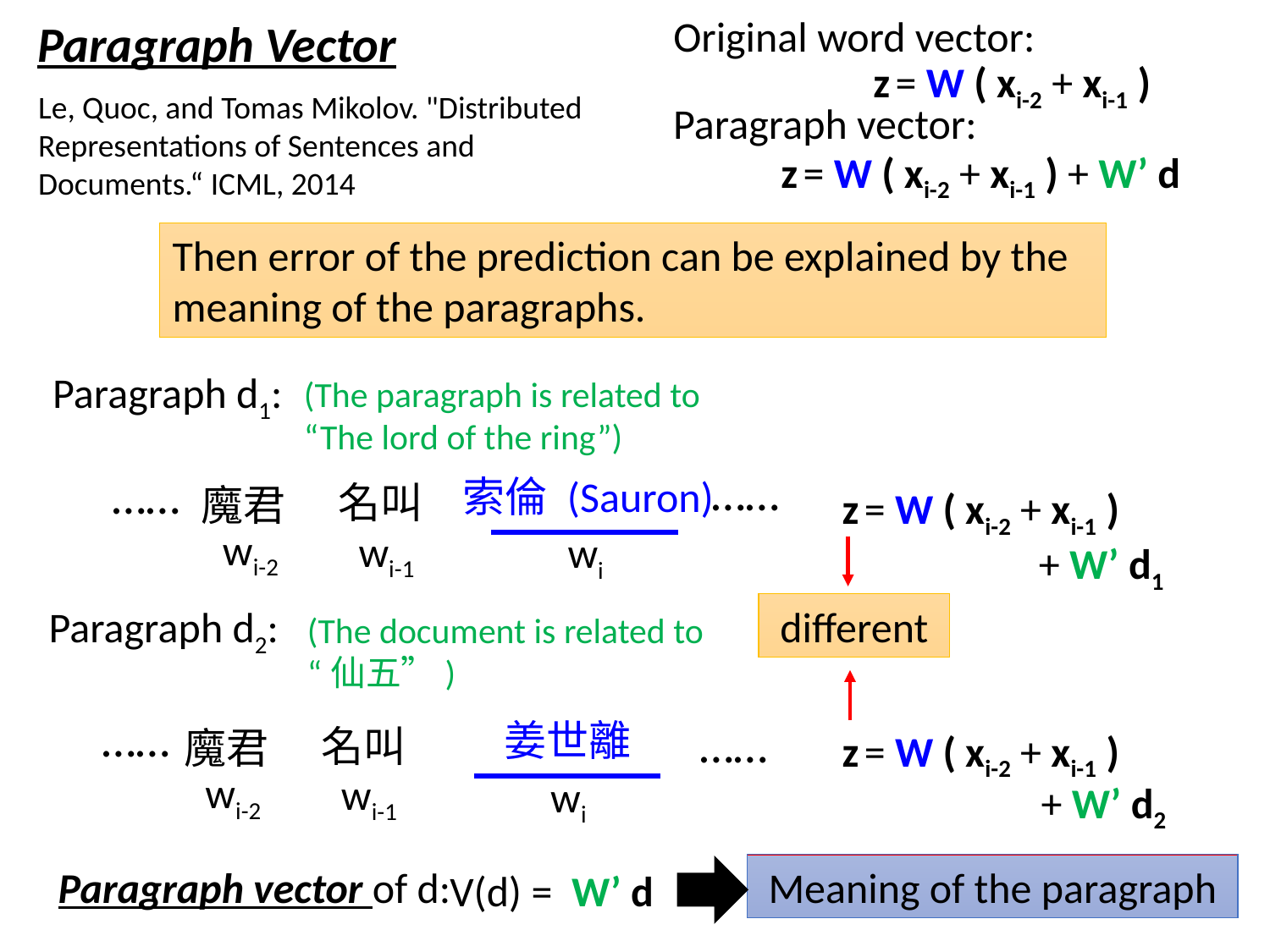

Original word vector:
Paragraph Vector
z = W ( xi-2 + xi-1 )
Le, Quoc, and Tomas Mikolov. "Distributed Representations of Sentences and Documents.“ ICML, 2014
Paragraph vector:
z = W ( xi-2 + xi-1 ) + W’ d
Then error of the prediction can be explained by the meaning of the paragraphs.
Paragraph d1:
(The paragraph is related to “The lord of the ring”)
……
……
索倫 (Sauron)
名叫
魔君
z = W ( xi-2 + xi-1 )
wi-2
wi-1
wi
 + W’ d1
different
Paragraph d2:
(The document is related to “仙五”)
……
……
姜世離
名叫
魔君
z = W ( xi-2 + xi-1 )
wi-2
wi-1
wi
 + W’ d2
Meaning of the paragraph
Paragraph vector of d:
V(d) =  W’ d

48